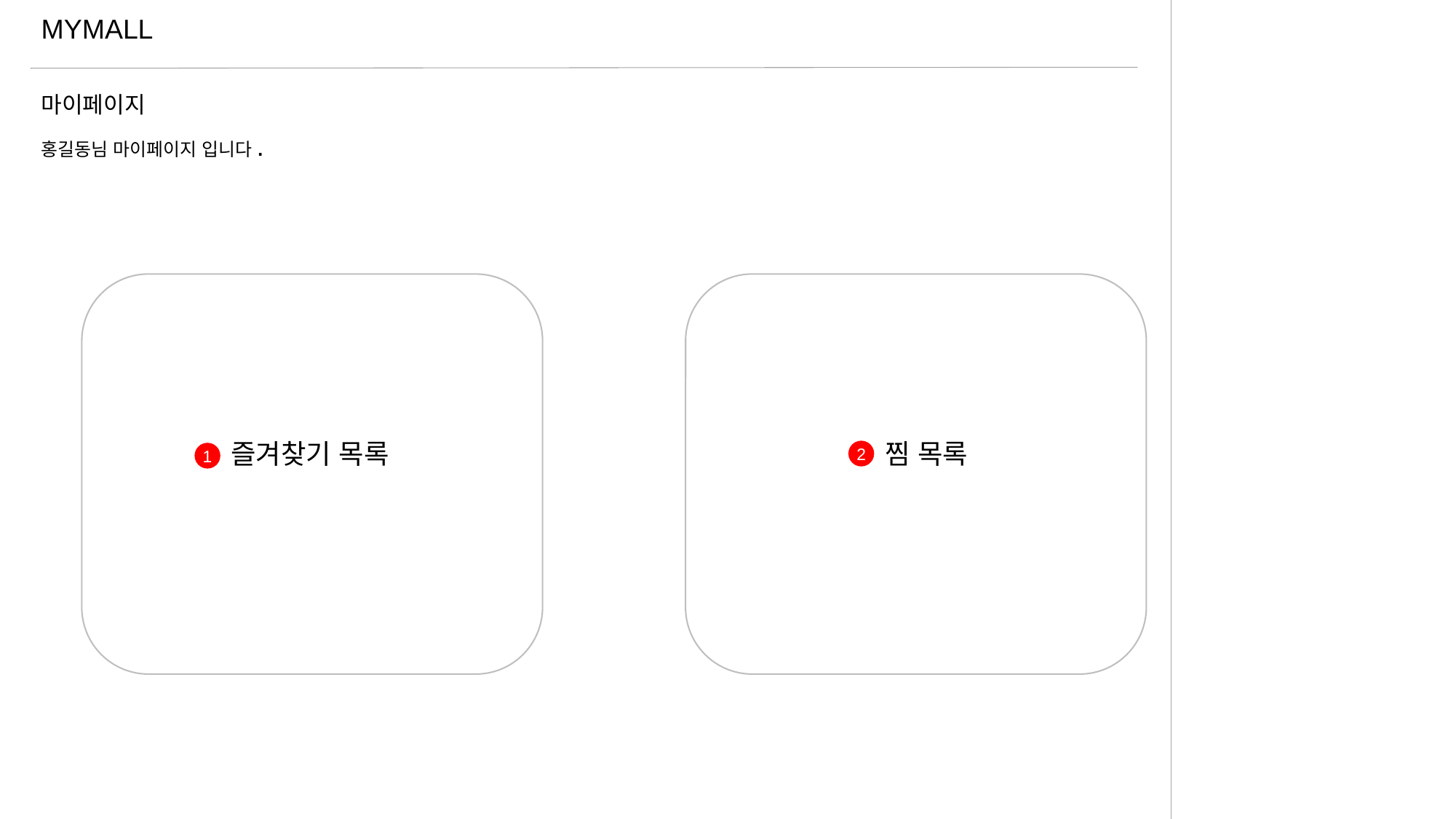

MYMALL
마이페이지
홍길동님 마이페이지 입니다.

즐겨찾기 목록
찜 목록
2
1